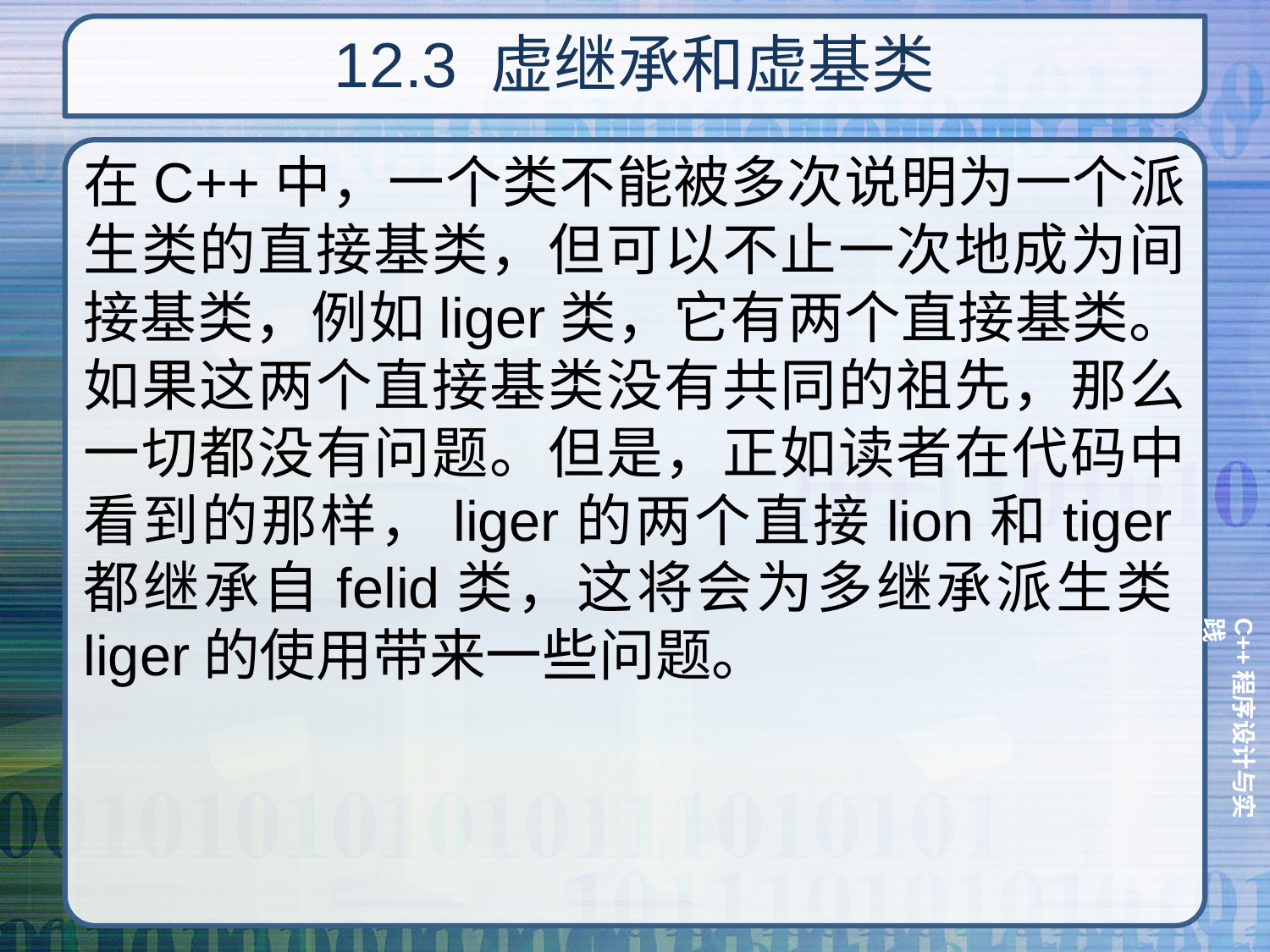

# 12.3 虚继承和虚基类
在C++中，一个类不能被多次说明为一个派生类的直接基类，但可以不止一次地成为间接基类，例如liger类，它有两个直接基类。如果这两个直接基类没有共同的祖先，那么一切都没有问题。但是，正如读者在代码中看到的那样，liger的两个直接lion和tiger都继承自felid类，这将会为多继承派生类liger的使用带来一些问题。